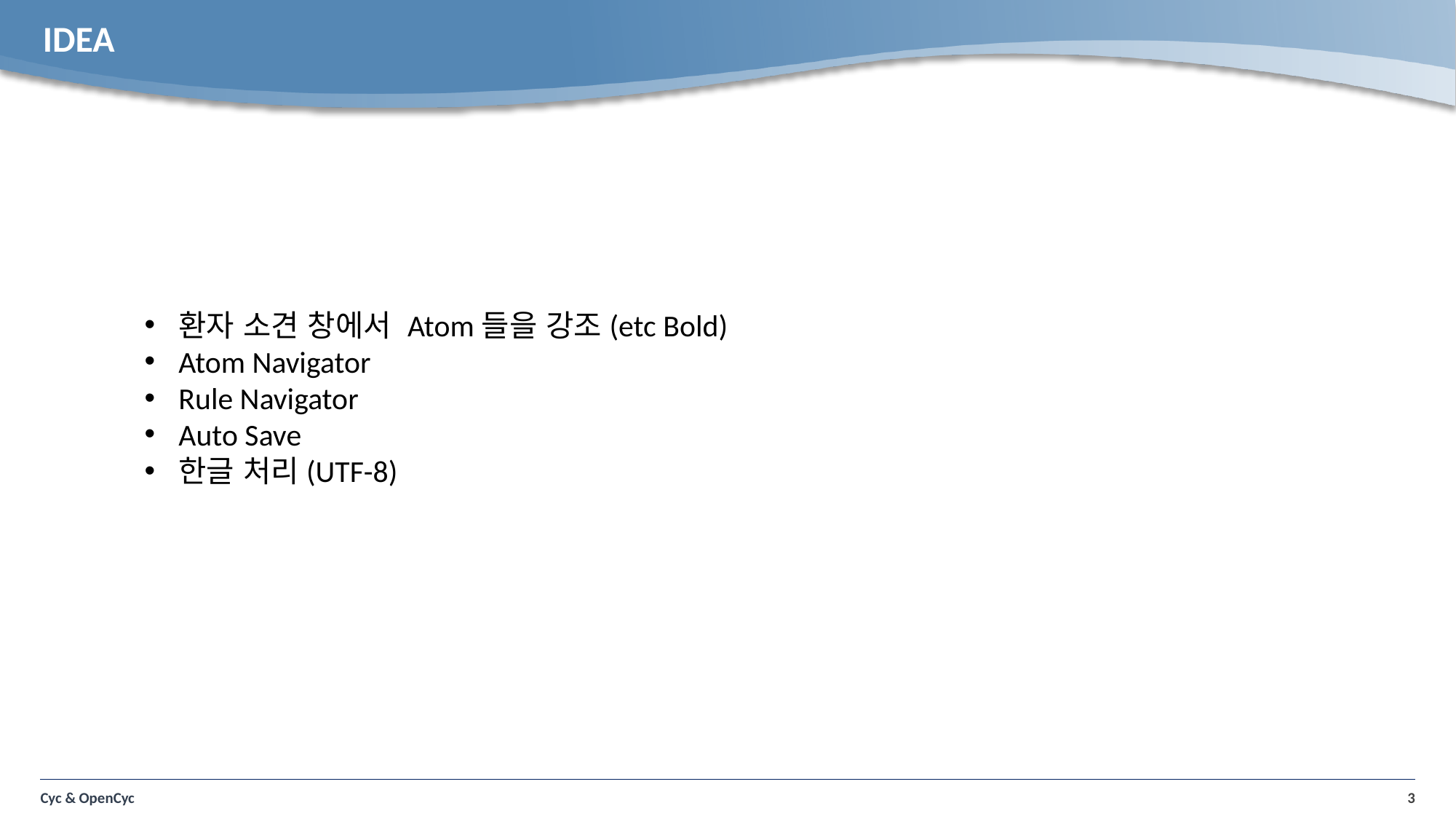

# IDEA

환자 소견 창에서 Atom들을 강조(etc Bold)
Atom Navigator
Rule Navigator
Auto Save
한글 처리(UTF-8)